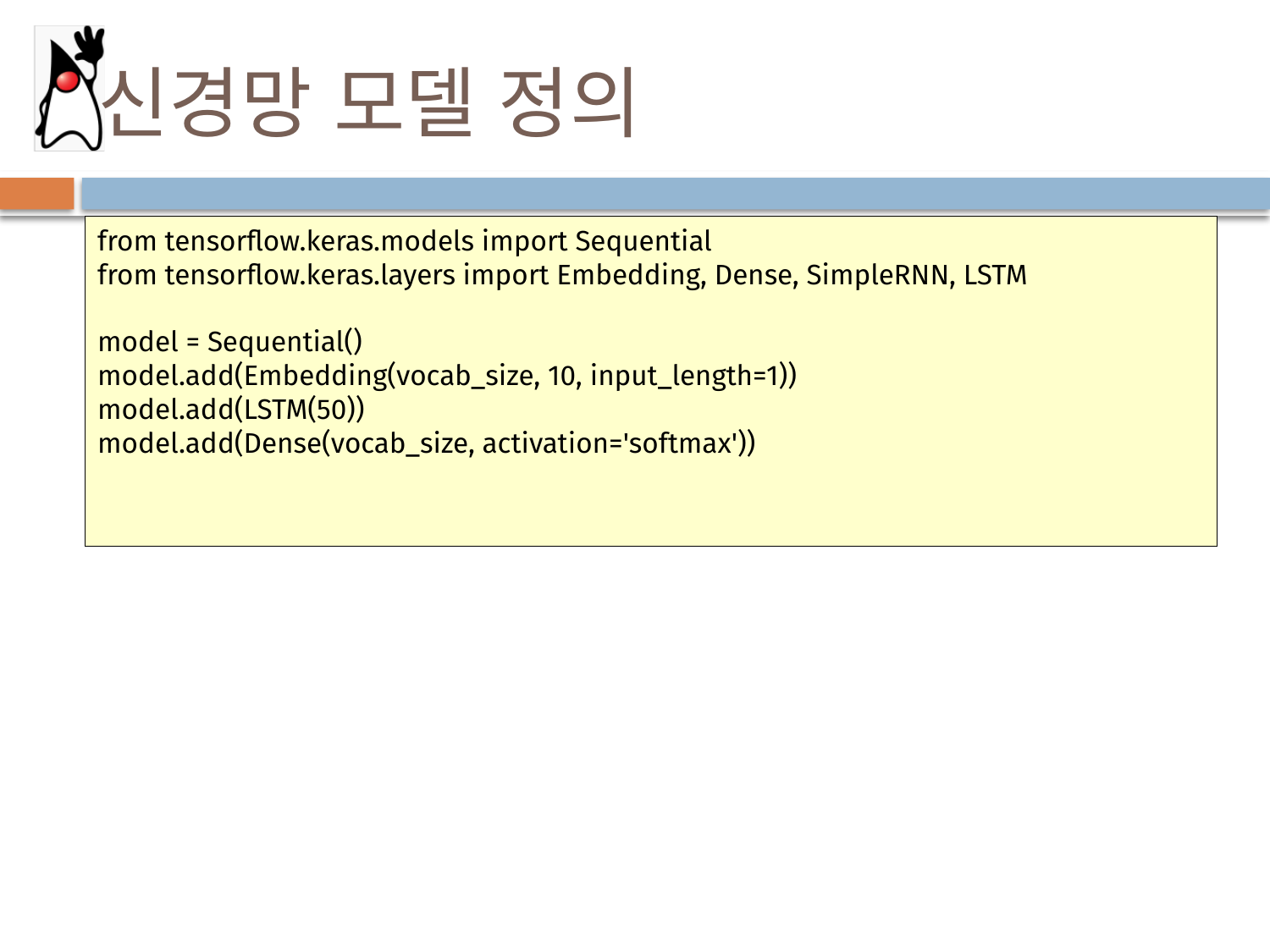

# 신경망 모델 정의
from tensorflow.keras.models import Sequential
from tensorflow.keras.layers import Embedding, Dense, SimpleRNN, LSTM

model = Sequential()
model.add(Embedding(vocab_size, 10, input_length=1))
model.add(LSTM(50))
model.add(Dense(vocab_size, activation='softmax'))